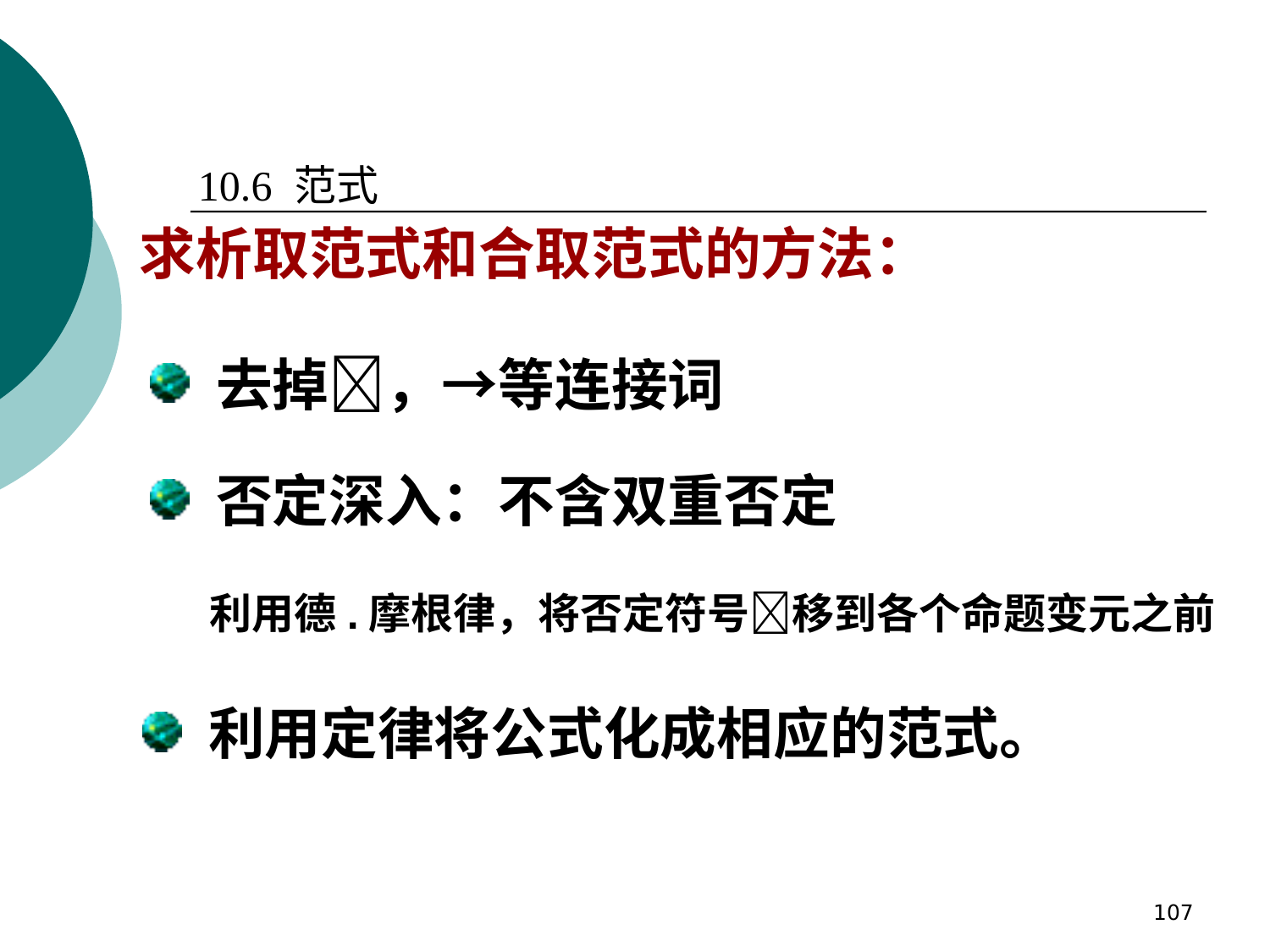

10.6 范式
求析取范式和合取范式的方法：
 去掉↔，→等连接词
 否定深入：不含双重否定
利用德.摩根律，将否定符号¬移到各个命题变元之前
 利用定律将公式化成相应的范式。
107